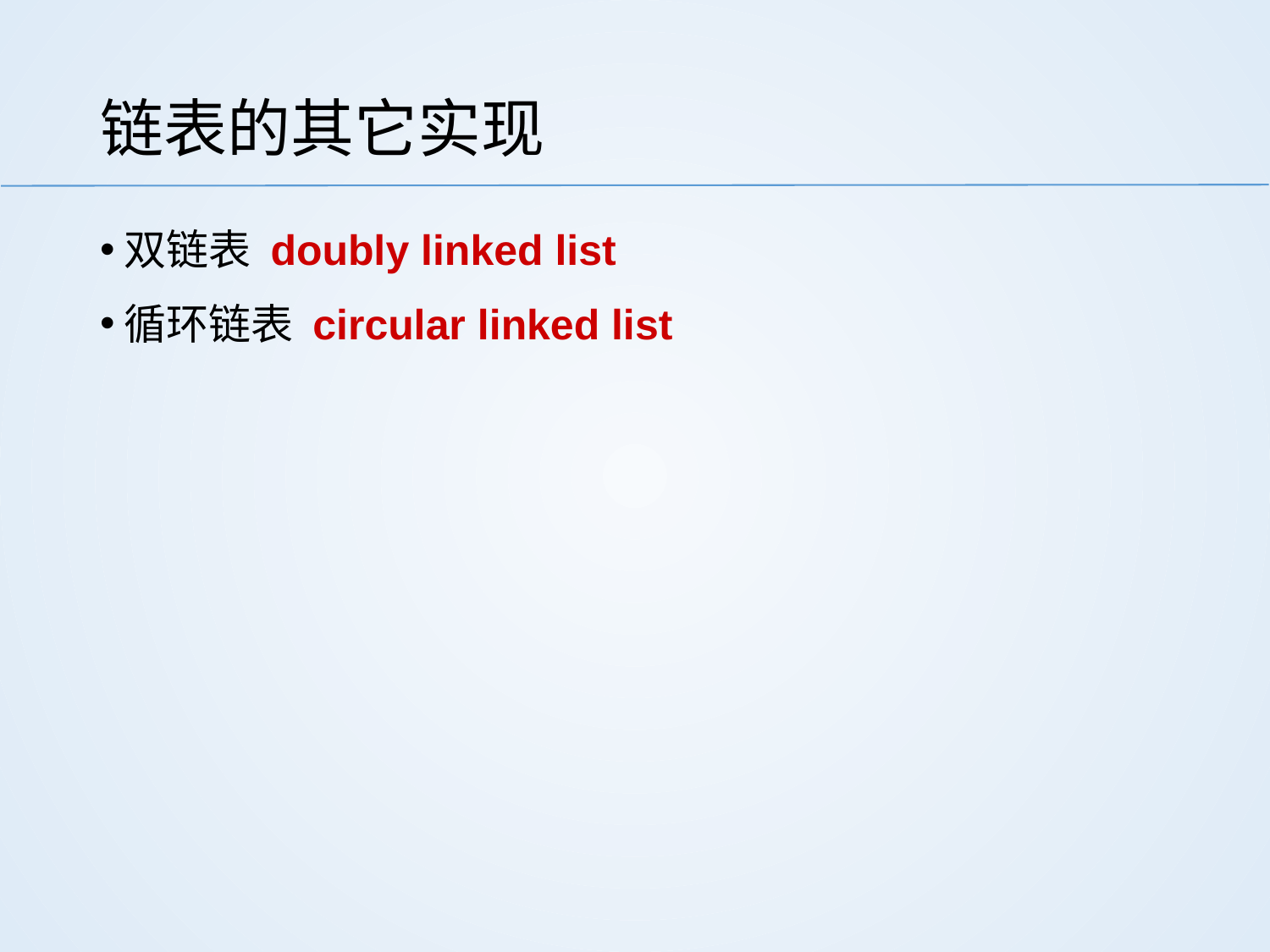

# 链表的其它实现
双链表 doubly linked list
循环链表 circular linked list